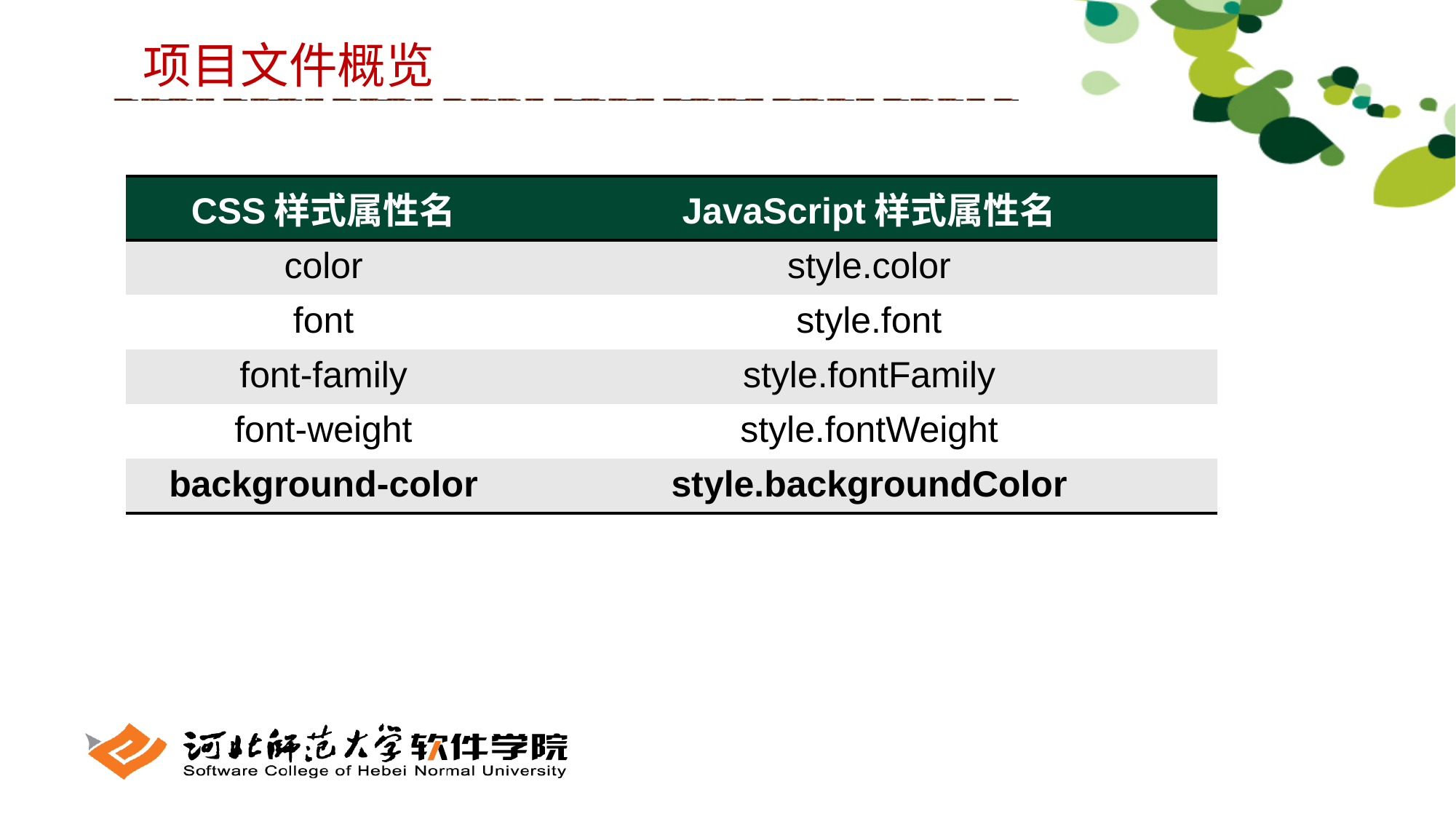

项目文件概览
| CSS样式属性名 | JavaScript样式属性名 |
| --- | --- |
| color | style.color |
| font | style.font |
| font-family | style.fontFamily |
| font-weight | style.fontWeight |
| background-color | style.backgroundColor |